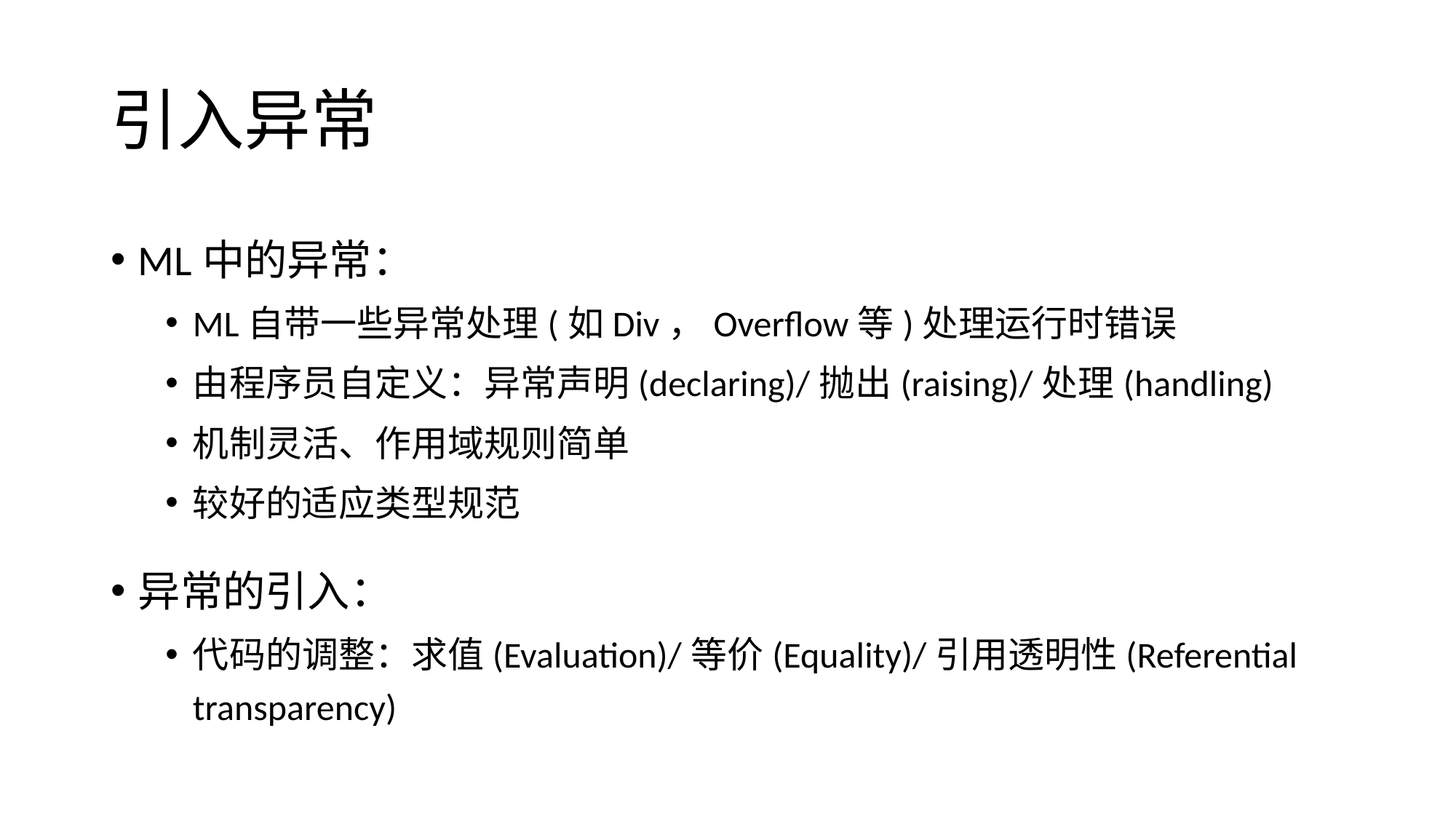

# 引入异常
ML中的异常：
ML自带一些异常处理(如Div，Overflow等)处理运行时错误
由程序员自定义：异常声明(declaring)/抛出(raising)/处理(handling)
机制灵活、作用域规则简单
较好的适应类型规范
异常的引入：
代码的调整：求值(Evaluation)/等价(Equality)/引用透明性(Referential transparency)